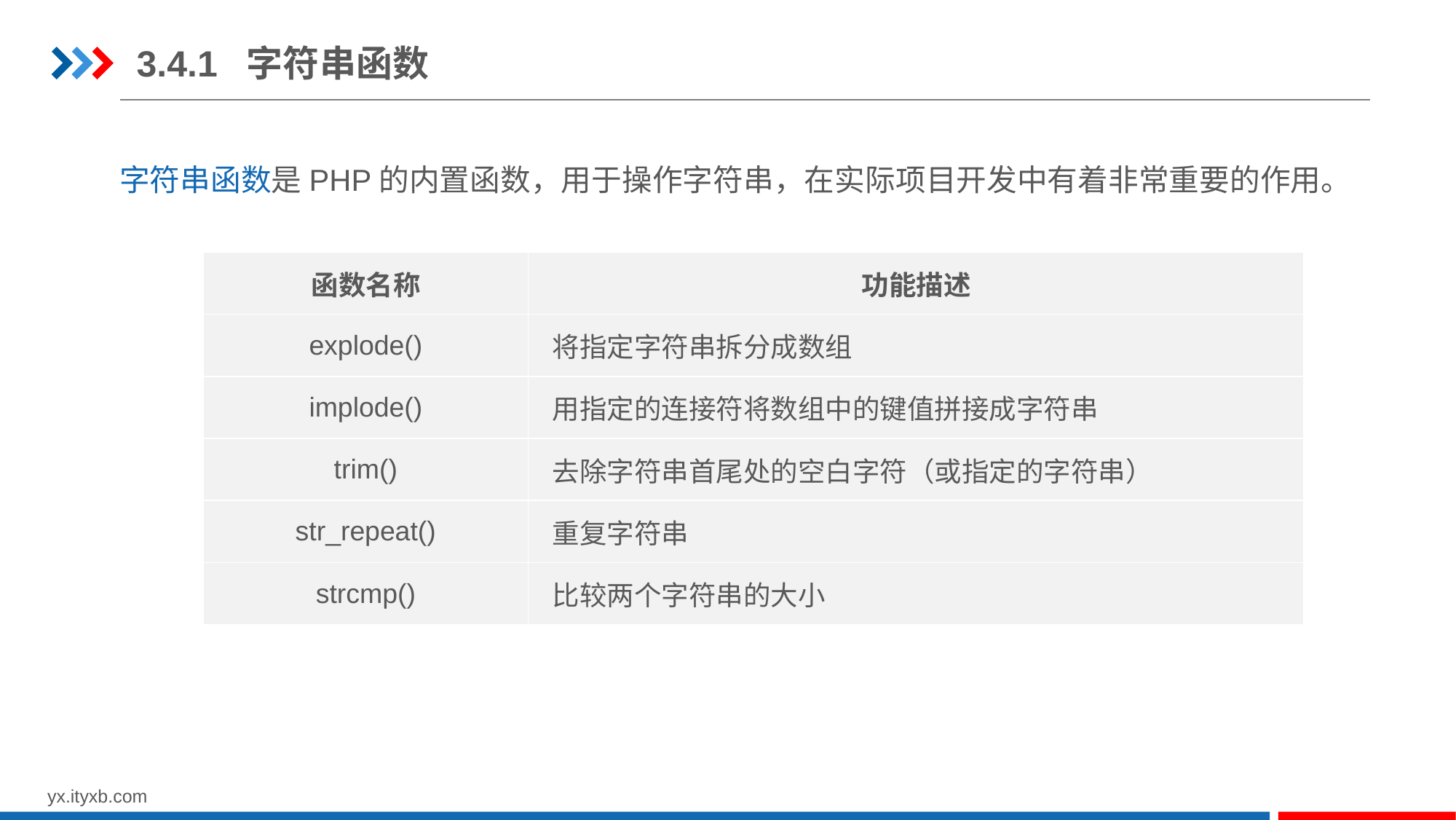

3.4.1  字符串函数
字符串函数是PHP的内置函数，用于操作字符串，在实际项目开发中有着非常重要的作用。
| 函数名称 | 功能描述 |
| --- | --- |
| explode() | 将指定字符串拆分成数组 |
| implode() | 用指定的连接符将数组中的键值拼接成字符串 |
| trim() | 去除字符串首尾处的空白字符（或指定的字符串） |
| str\_repeat() | 重复字符串 |
| strcmp() | 比较两个字符串的大小 |